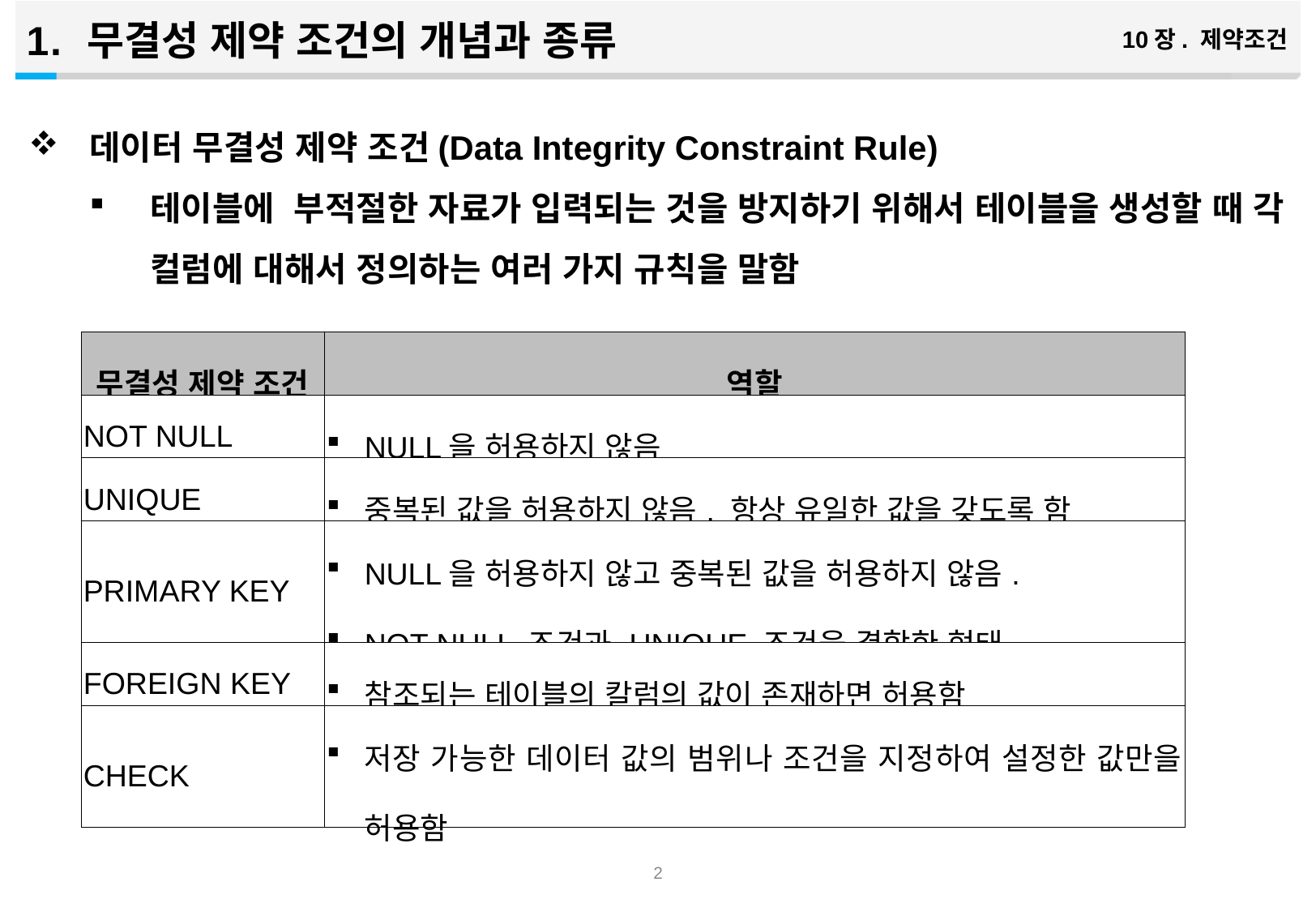

무결성 제약 조건의 개념과 종류
10장. 제약조건
데이터 무결성 제약 조건(Data Integrity Constraint Rule)
테이블에  부적절한 자료가 입력되는 것을 방지하기 위해서 테이블을 생성할 때 각 컬럼에 대해서 정의하는 여러 가지 규칙을 말함

| 무결성 제약 조건 | 역할 |
| --- | --- |
| NOT NULL | NULL을 허용하지 않음 |
| UNIQUE | 중복된 값을 허용하지 않음. 항상 유일한 값을 갖도록 함 |
| PRIMARY KEY | NULL을 허용하지 않고 중복된 값을 허용하지 않음. NOT NULL 조건과 UNIQUE 조건을 결합한 형태 |
| FOREIGN KEY | 참조되는 테이블의 칼럼의 값이 존재하면 허용함 |
| CHECK | 저장 가능한 데이터 값의 범위나 조건을 지정하여 설정한 값만을 허용함 |
2